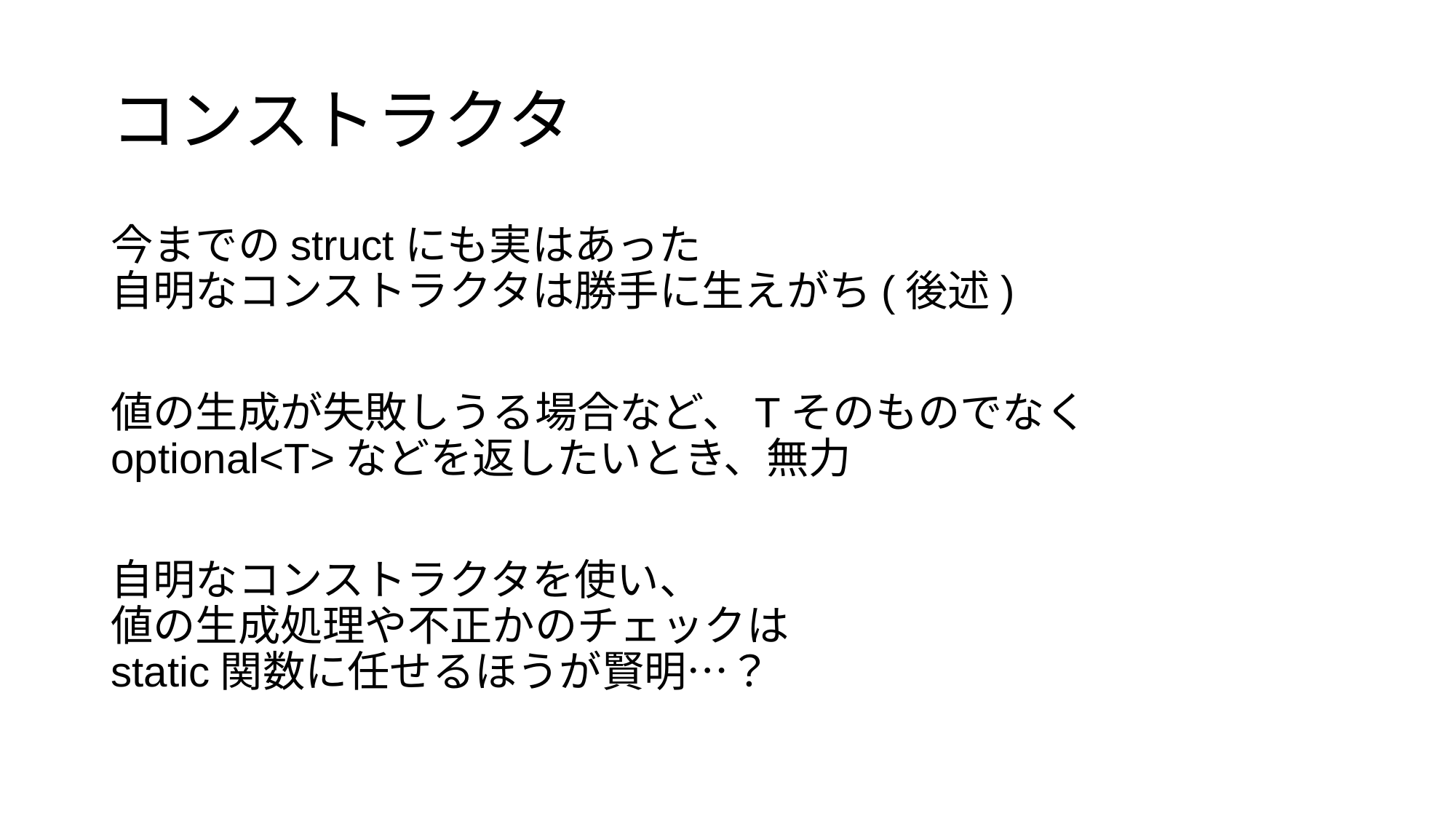

# コンストラクタ
今までのstructにも実はあった
自明なコンストラクタは勝手に生えがち(後述)

値の生成が失敗しうる場合など、Tそのものでなく
optional<T>などを返したいとき、無力

自明なコンストラクタを使い、
値の生成処理や不正かのチェックは
static関数に任せるほうが賢明…？